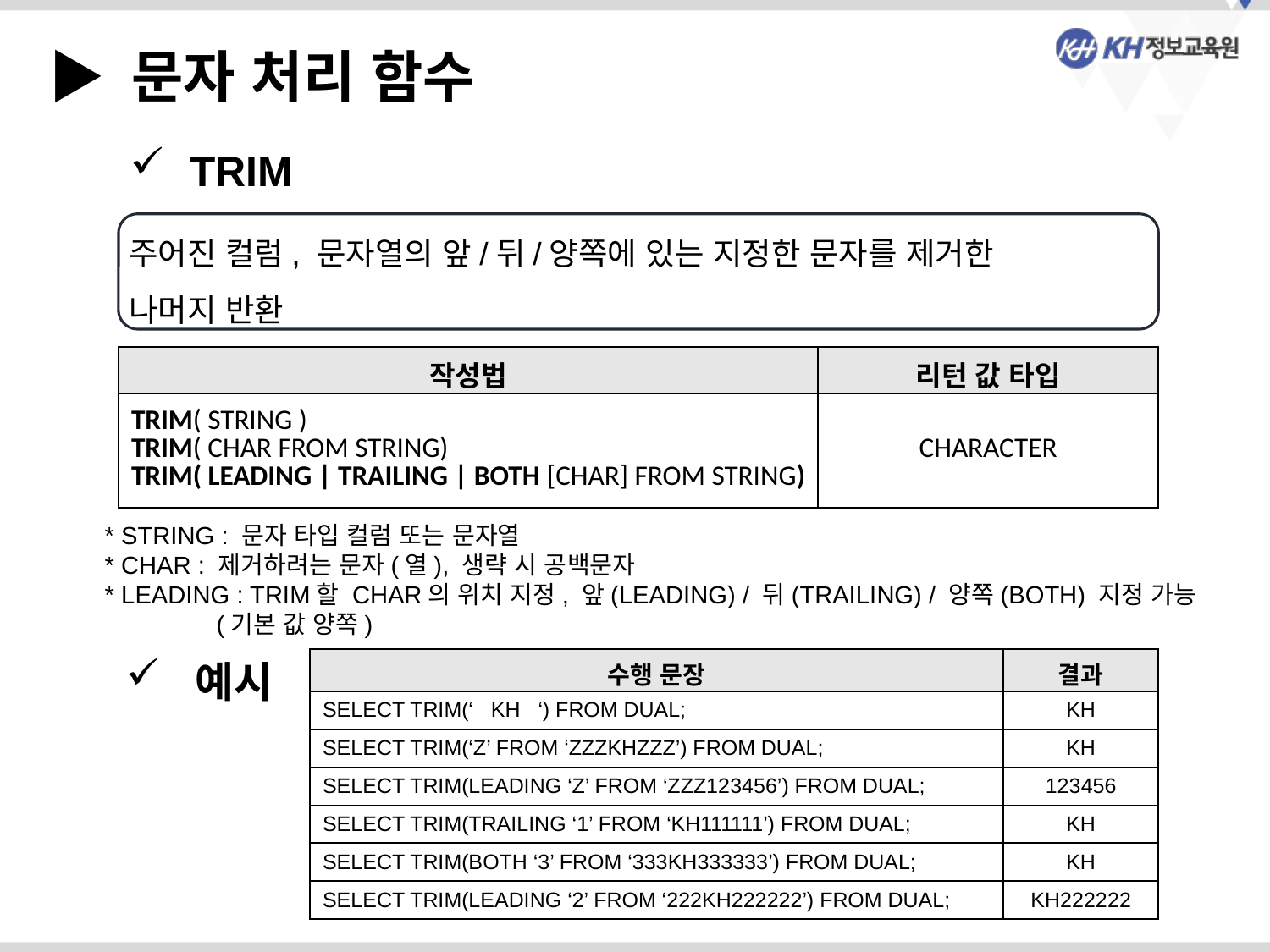

▶ 문자 처리 함수
 TRIM
주어진 컬럼, 문자열의 앞/뒤/양쪽에 있는 지정한 문자를 제거한
나머지 반환
| 작성법 | 리턴 값 타입 |
| --- | --- |
| TRIM( STRING ) TRIM( CHAR FROM STRING) TRIM( LEADING | TRAILING | BOTH [CHAR] FROM STRING) | CHARACTER |
* STRING : 문자 타입 컬럼 또는 문자열
* CHAR : 제거하려는 문자(열), 생략 시 공백문자
* LEADING : TRIM할 CHAR의 위치 지정, 앞(LEADING) / 뒤(TRAILING) / 양쪽(BOTH) 지정 가능
                (기본 값 양쪽)
 예시
| 수행 문장 | 결과 |
| --- | --- |
| SELECT TRIM(‘ KH ‘) FROM DUAL; | KH |
| SELECT TRIM(‘Z’ FROM ‘ZZZKHZZZ’) FROM DUAL; | KH |
| SELECT TRIM(LEADING ‘Z’ FROM ‘ZZZ123456’) FROM DUAL; | 123456 |
| SELECT TRIM(TRAILING ‘1’ FROM ‘KH111111’) FROM DUAL; | KH |
| SELECT TRIM(BOTH ‘3’ FROM ‘333KH333333’) FROM DUAL; | KH |
| SELECT TRIM(LEADING ‘2’ FROM ‘222KH222222’) FROM DUAL; | KH222222 |